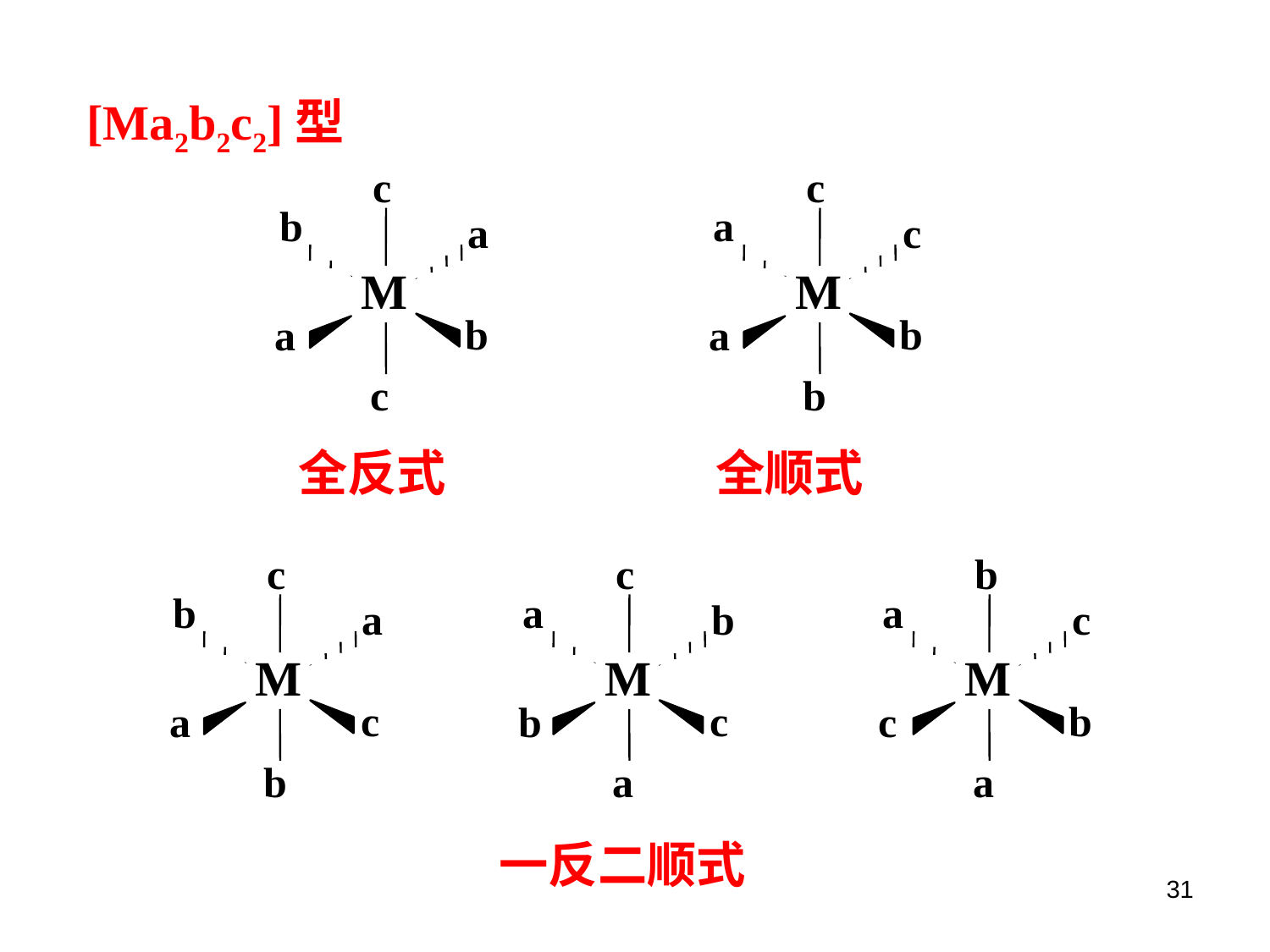

[Ma2b2c2]型

c
b
a

M

b
a

c

c
a
c

M

b
a

b
全反式                        全顺式
c
b
a

M

c
a

b
c
a
b

M

c
b

a
b
a
c

M

b
c

a
一反二顺式
31